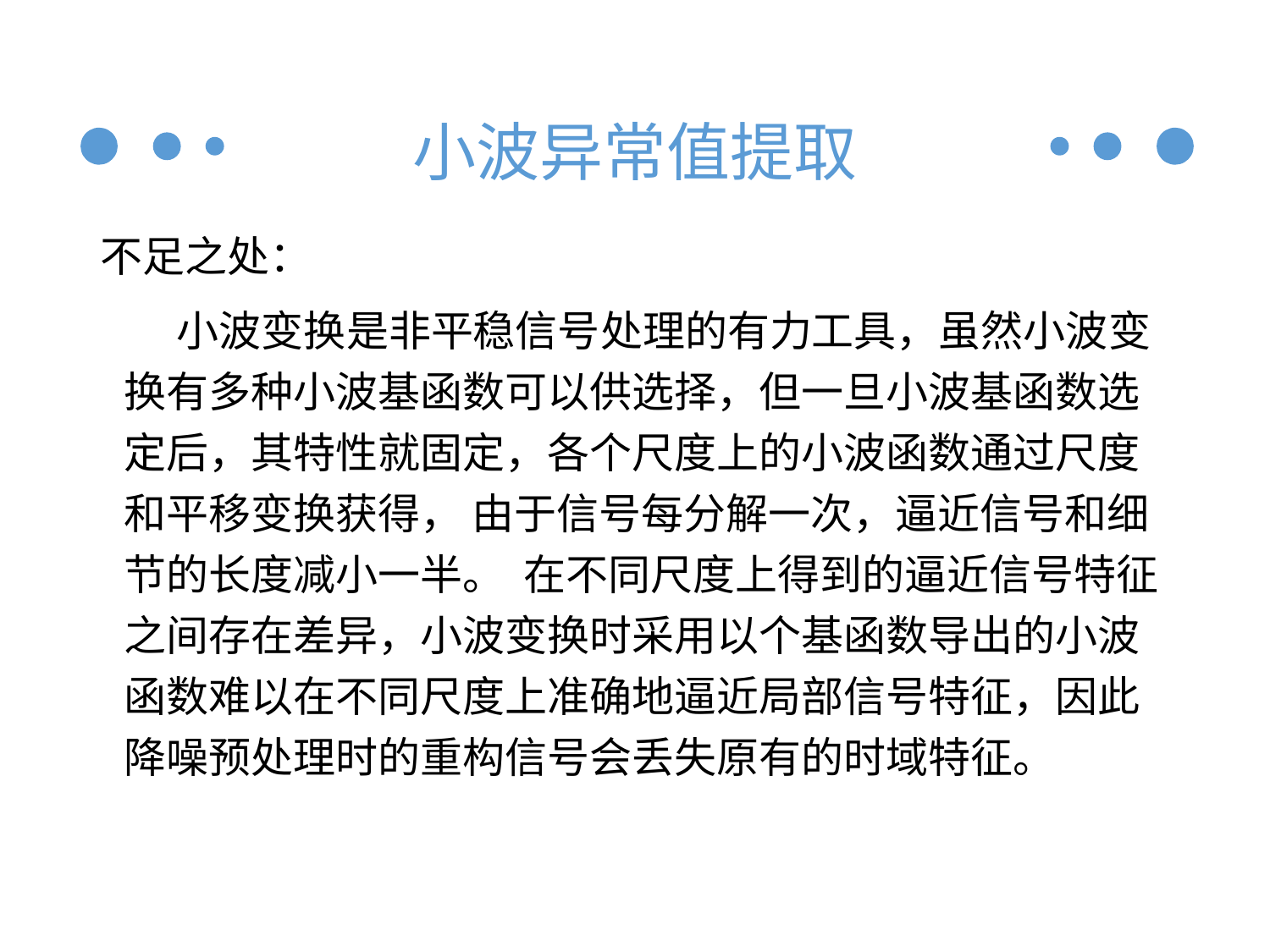

# 小波异常值提取
不足之处：
       小波变换是非平稳信号处理的有力工具，虽然小波变换有多种小波基函数可以供选择，但一旦小波基函数选定后，其特性就固定，各个尺度上的小波函数通过尺度和平移变换获得， 由于信号每分解一次，逼近信号和细节的长度减小一半。  在不同尺度上得到的逼近信号特征之间存在差异，小波变换时采用以个基函数导出的小波函数难以在不同尺度上准确地逼近局部信号特征，因此降噪预处理时的重构信号会丢失原有的时域特征。